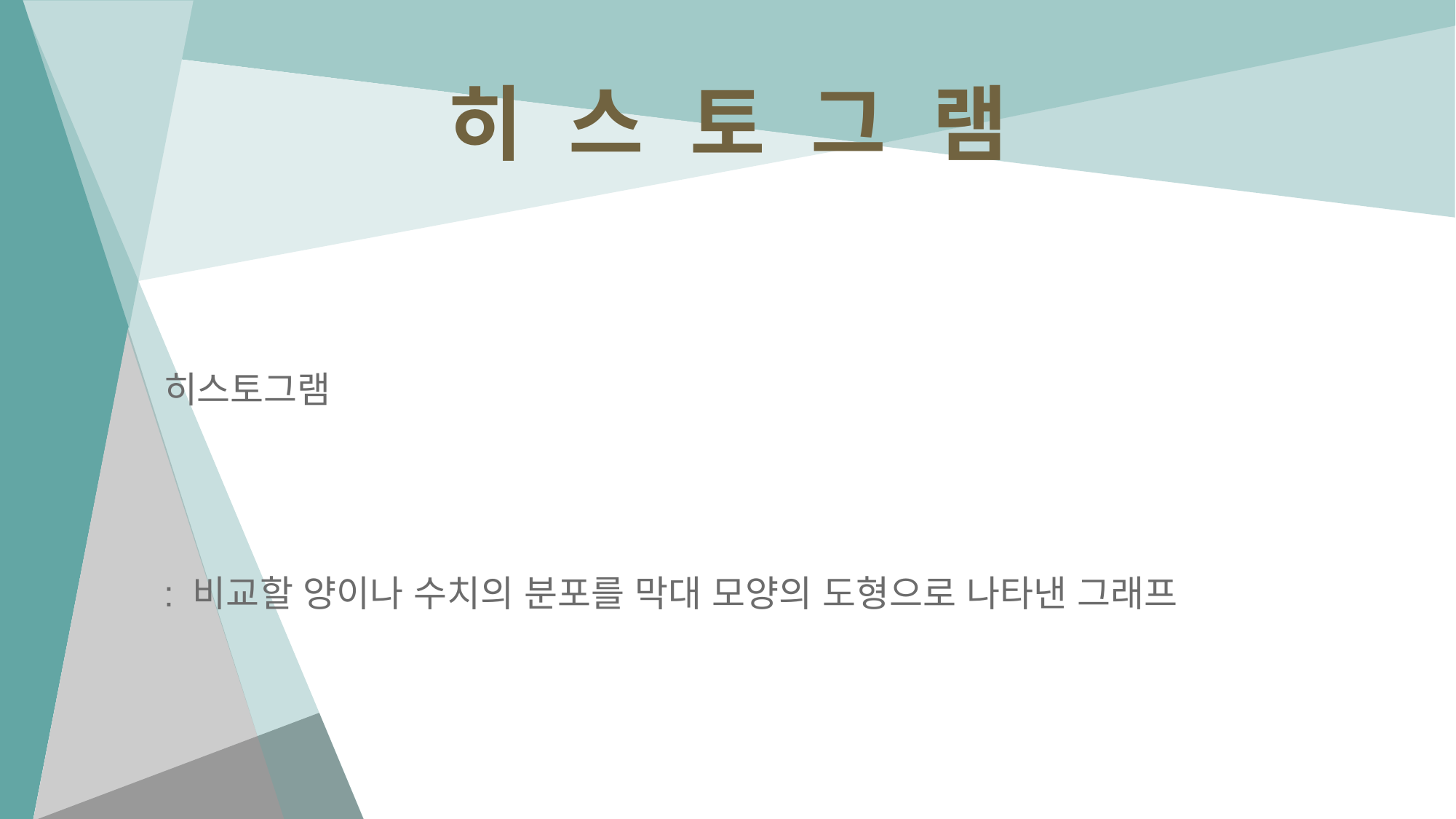

# 히  스  토  그  램
히스토그램

: 비교할 양이나 수치의 분포를 막대 모양의 도형으로 나타낸 그래프